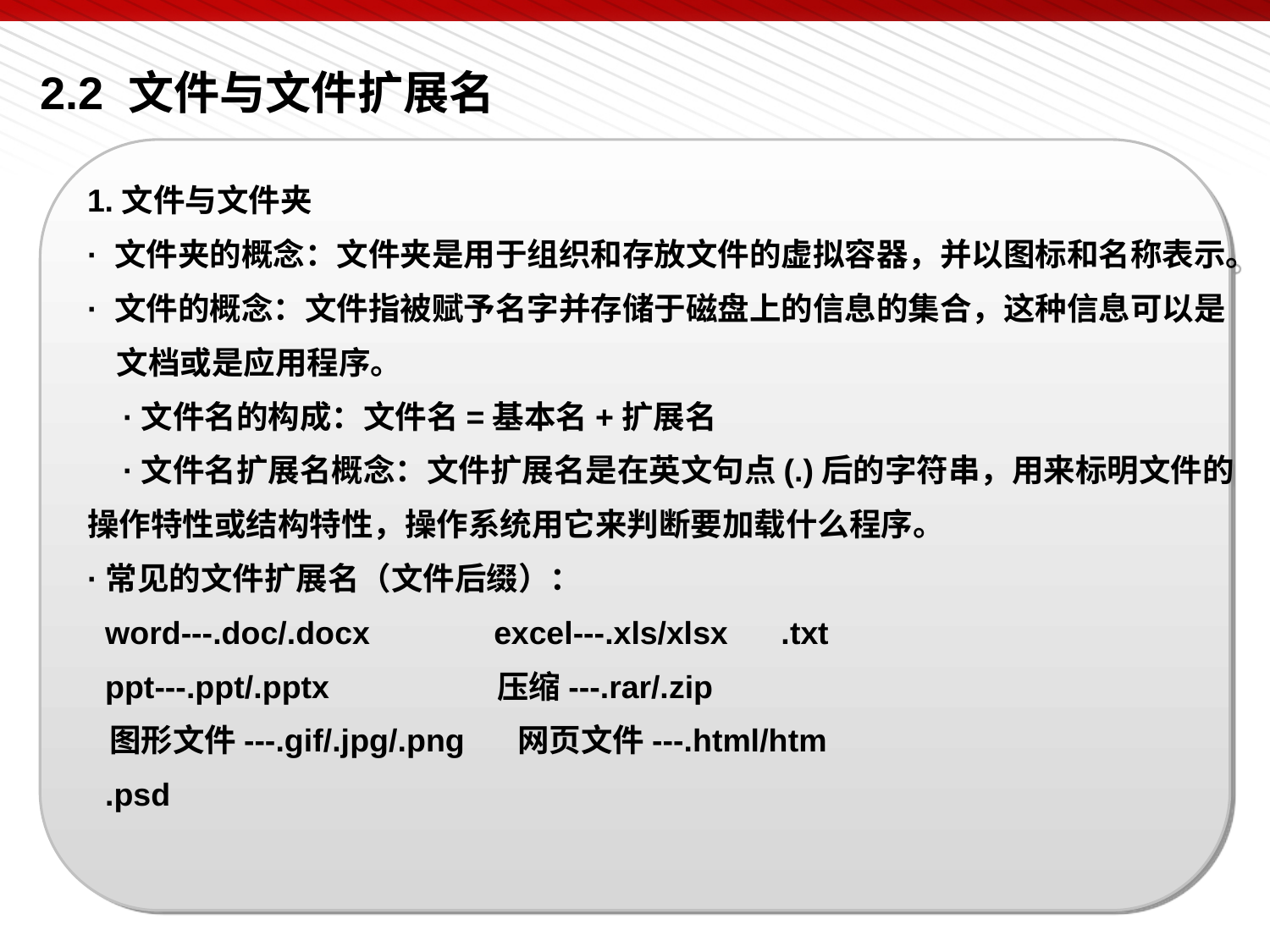

# 2.2 文件与文件扩展名
1.文件与文件夹
· 文件夹的概念：文件夹是用于组织和存放文件的虚拟容器，并以图标和名称表示。
· 文件的概念：文件指被赋予名字并存储于磁盘上的信息的集合，这种信息可以是
   文档或是应用程序。
    ·文件名的构成：文件名=基本名+扩展名
    ·文件名扩展名概念：文件扩展名是在英文句点(.)后的字符串，用来标明文件的
操作特性或结构特性，操作系统用它来判断要加载什么程序。
·常见的文件扩展名（文件后缀）：
  word---.doc/.docx              excel---.xls/xlsx      .txt
  ppt---.ppt/.pptx                  压缩---.rar/.zip
  图形文件---.gif/.jpg/.png     网页文件---.html/htm
  .psd